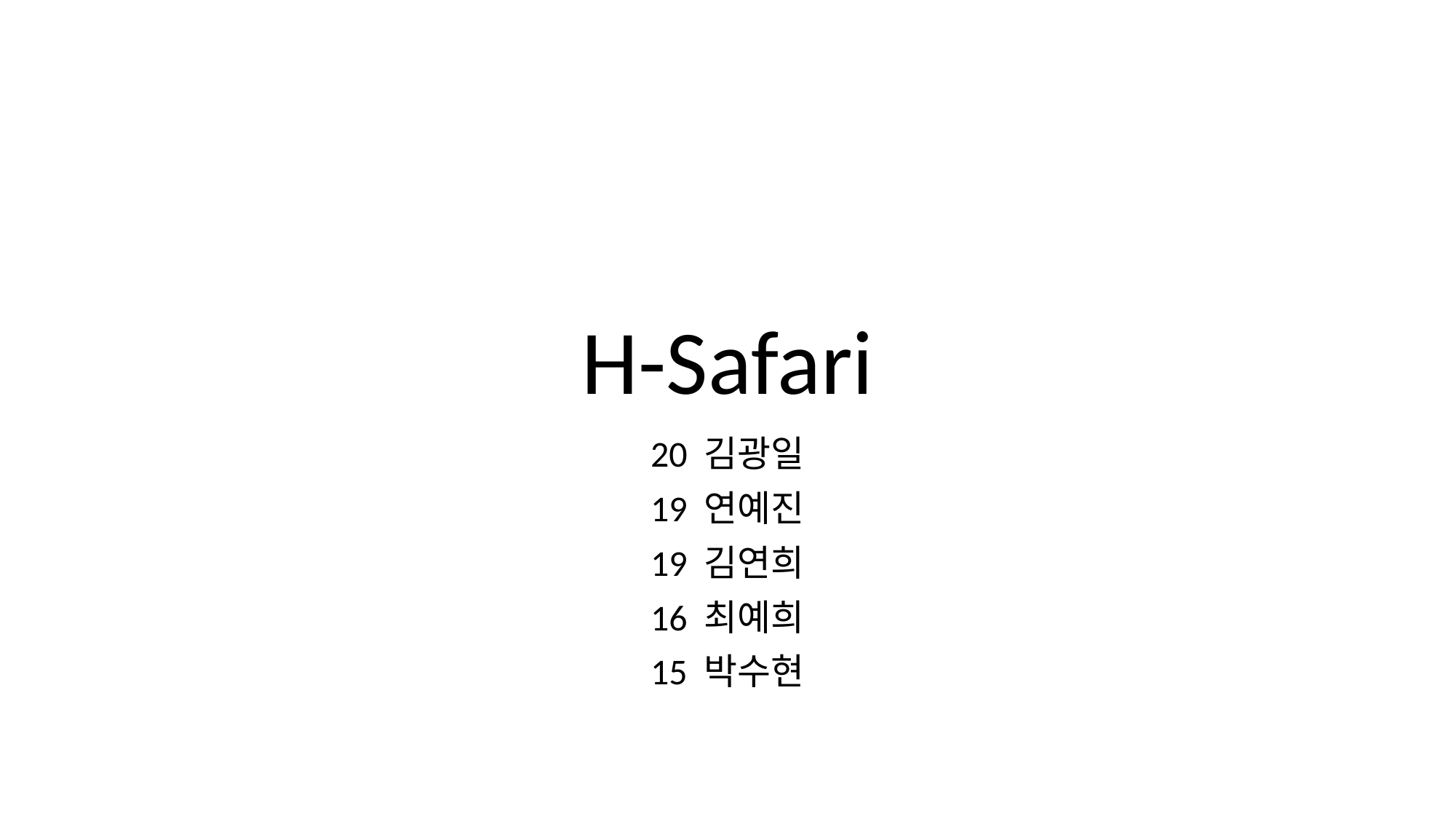

# H-Safari
20 김광일
19 연예진
19 김연희
16 최예희
15 박수현